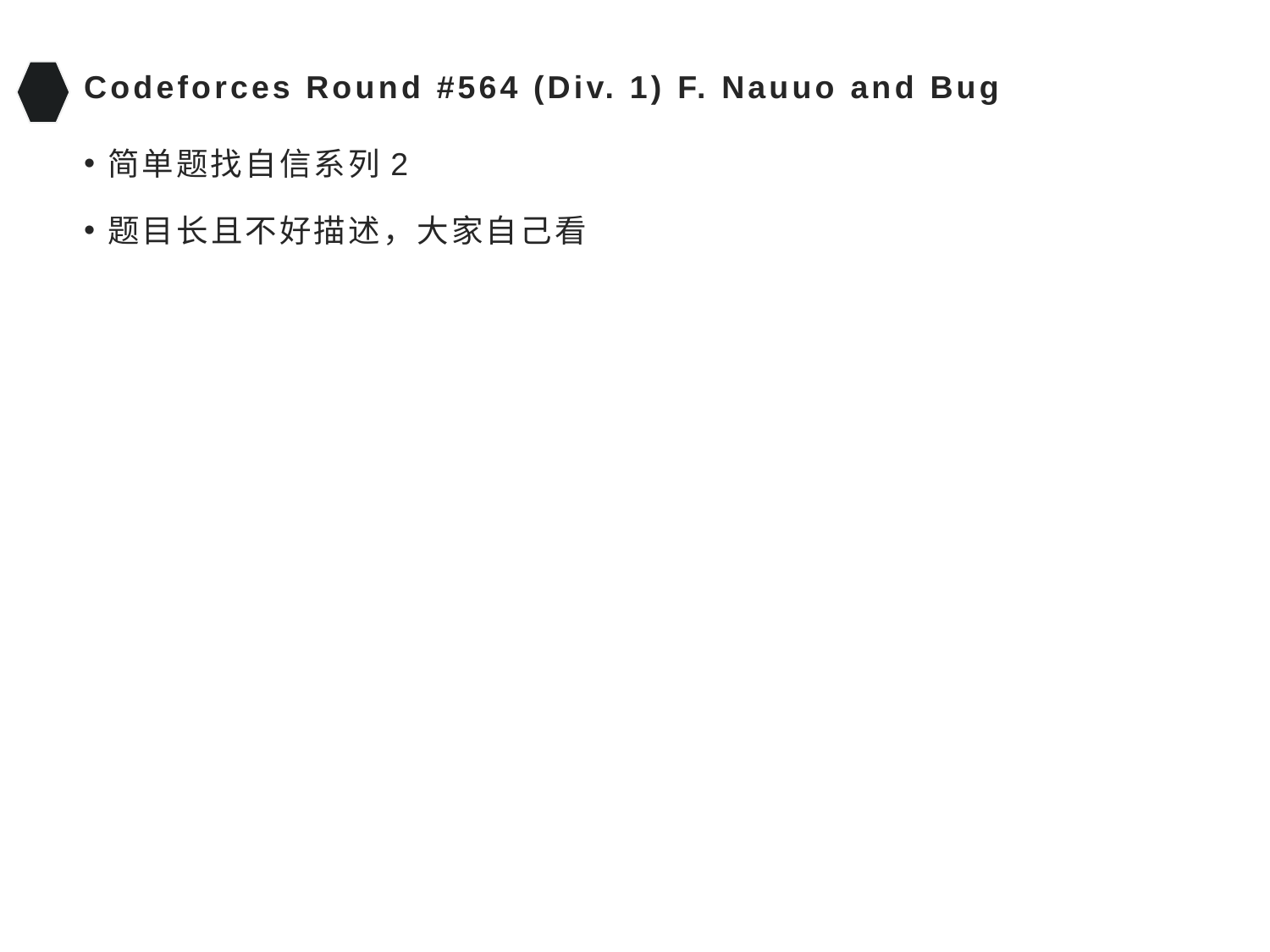

# Codeforces Round #564 (Div. 1) F. Nauuo and Bug
简单题找自信系列2
题目长且不好描述，大家自己看